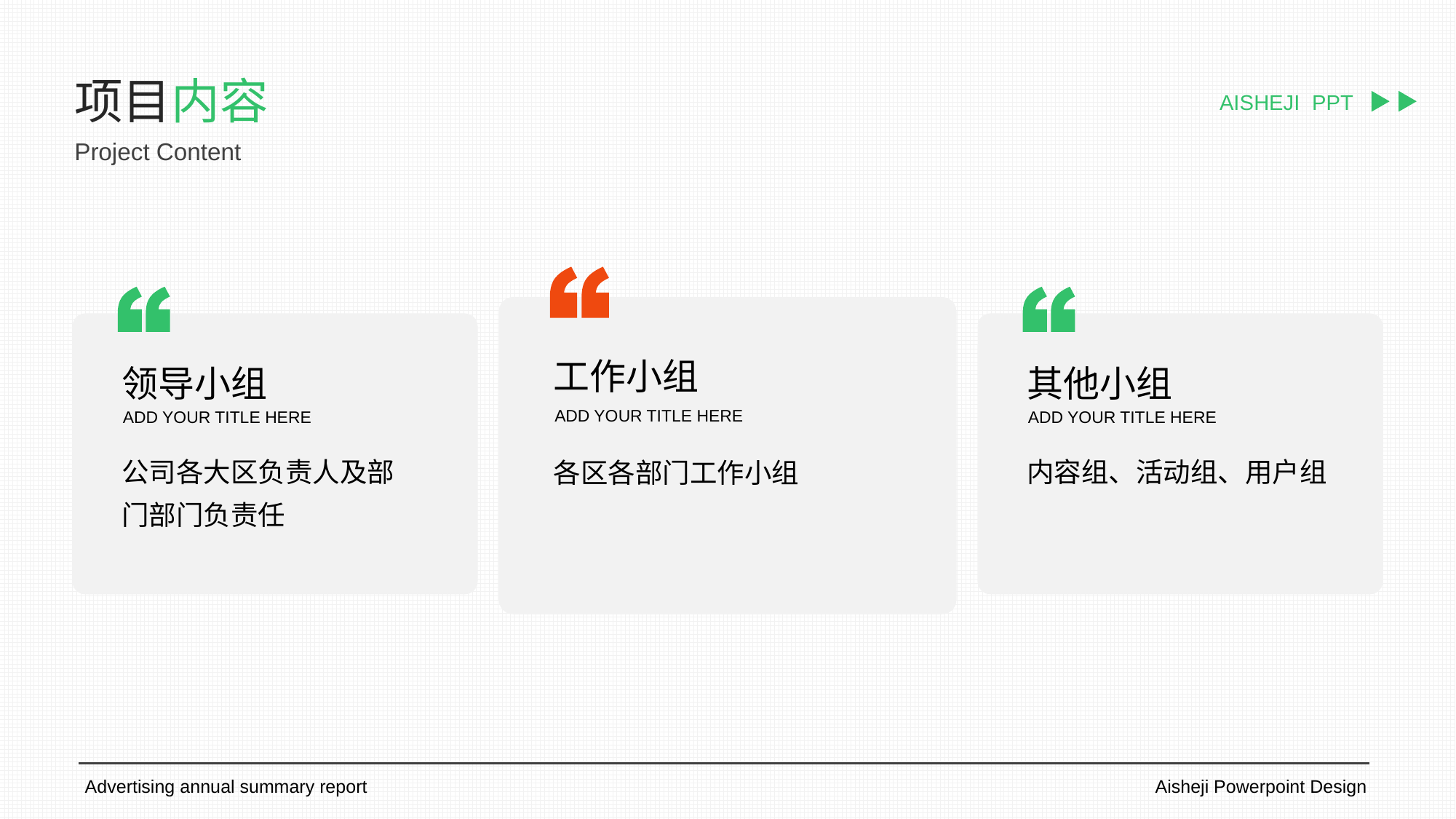

项目内容
AISHEJI  PPT

Project Content

工作小组
领导小组
其他小组
ADD YOUR TITLE HERE
ADD YOUR TITLE HERE
ADD YOUR TITLE HERE
公司各大区负责人及部门部门负责任
内容组、活动组、用户组
各区各部门工作小组
Advertising annual summary report
Aisheji Powerpoint Design